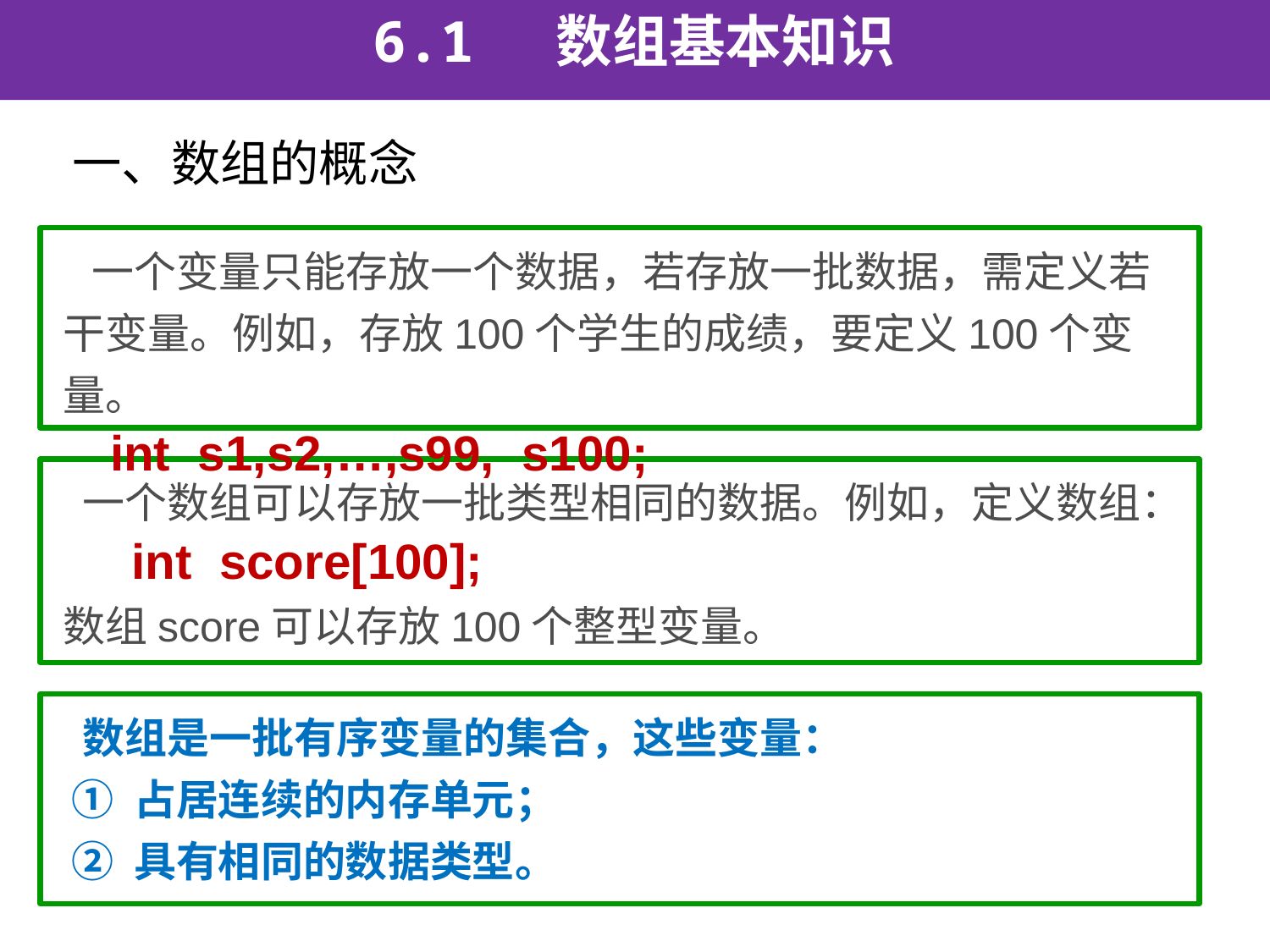

6.1  数组基本知识
一、数组的概念
  一个变量只能存放一个数据，若存放一批数据，需定义若干变量。例如，存放100个学生的成绩，要定义100个变量。
    int  s1,s2,…,s99,  s100;
 一个数组可以存放一批类型相同的数据。例如，定义数组：
     int  score[100];
数组score可以存放100个整型变量。
 数组是一批有序变量的集合，这些变量：
  ① 占居连续的内存单元；
  ② 具有相同的数据类型。